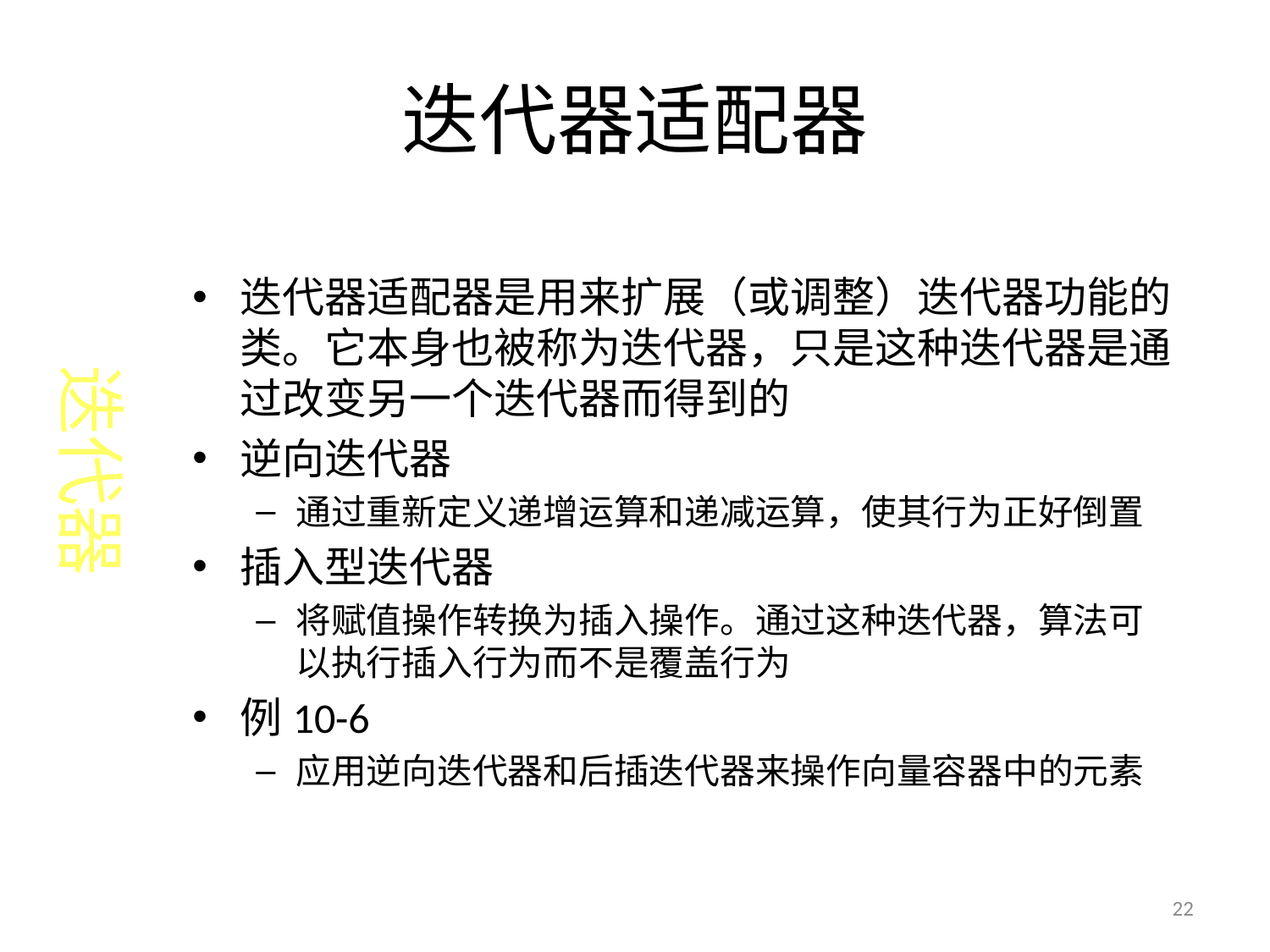

# 迭代器适配器
迭代器
迭代器适配器是用来扩展（或调整）迭代器功能的类。它本身也被称为迭代器，只是这种迭代器是通过改变另一个迭代器而得到的
逆向迭代器
通过重新定义递增运算和递减运算，使其行为正好倒置
插入型迭代器
将赋值操作转换为插入操作。通过这种迭代器，算法可以执行插入行为而不是覆盖行为
例10-6
应用逆向迭代器和后插迭代器来操作向量容器中的元素
22